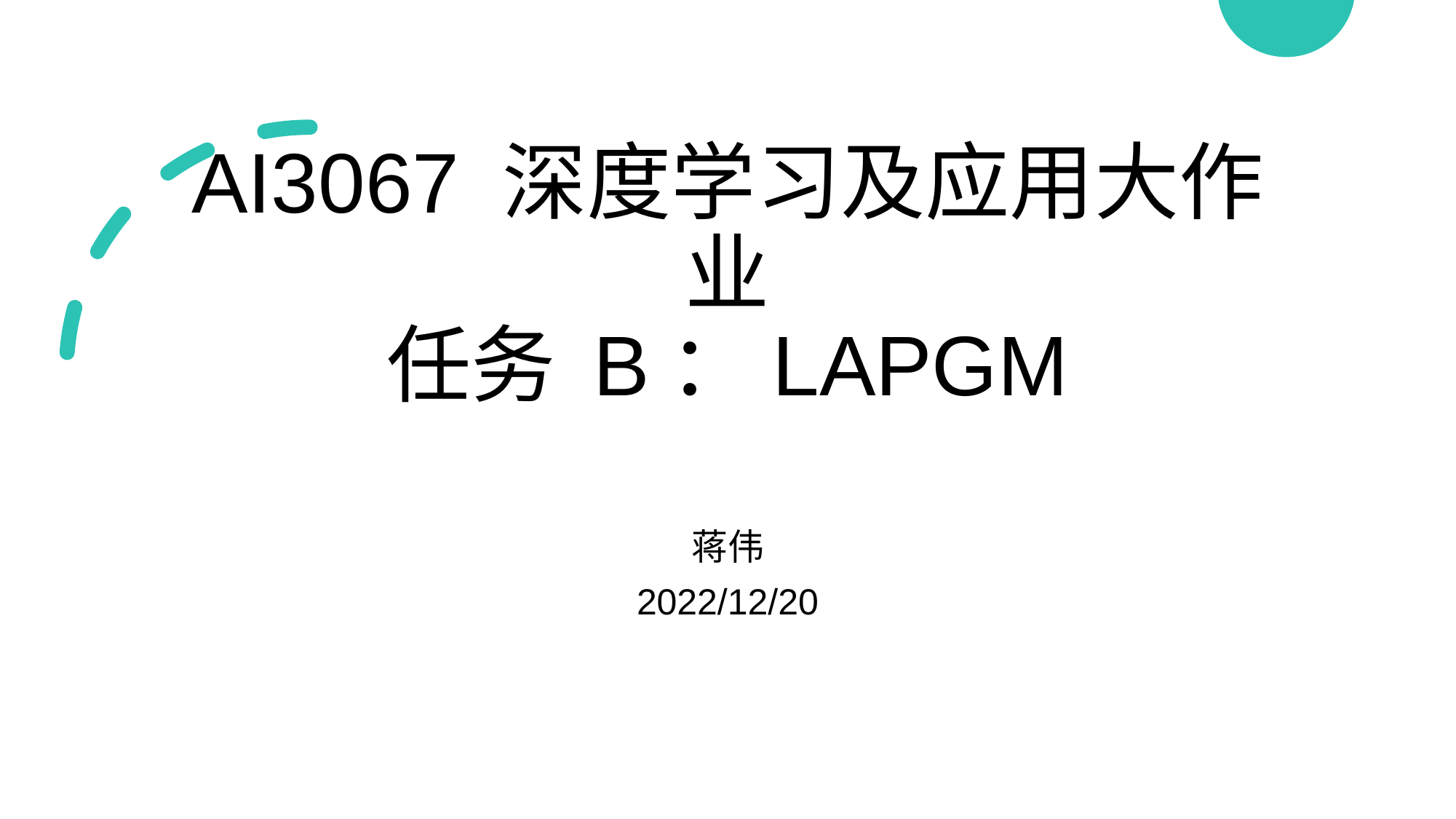

# AI3067 深度学习及应用大作业 任务 B：LAPGM
蒋伟
2022/12/20